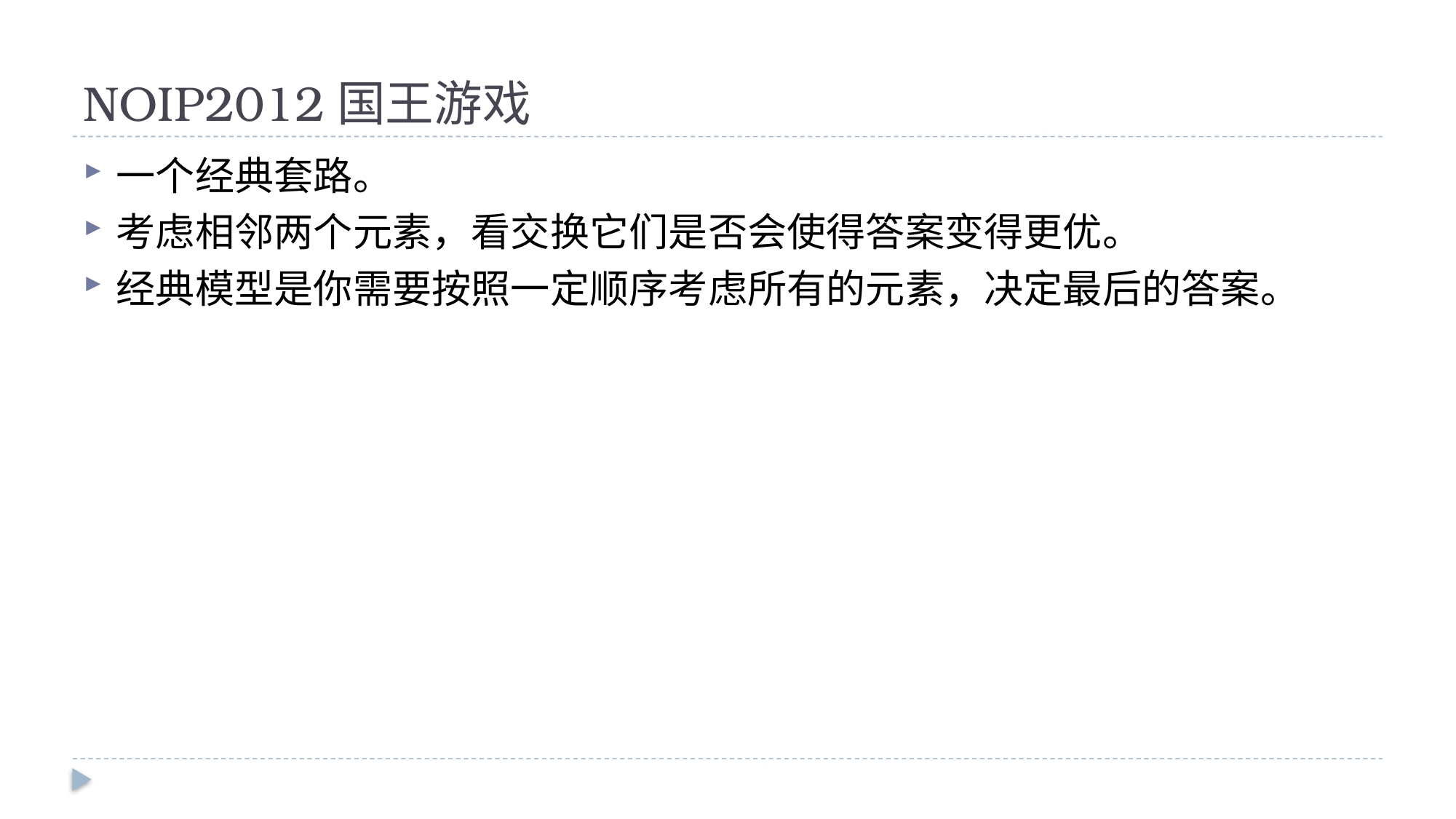

# NOIP2012国王游戏
一个经典套路。
考虑相邻两个元素，看交换它们是否会使得答案变得更优。
经典模型是你需要按照一定顺序考虑所有的元素，决定最后的答案。